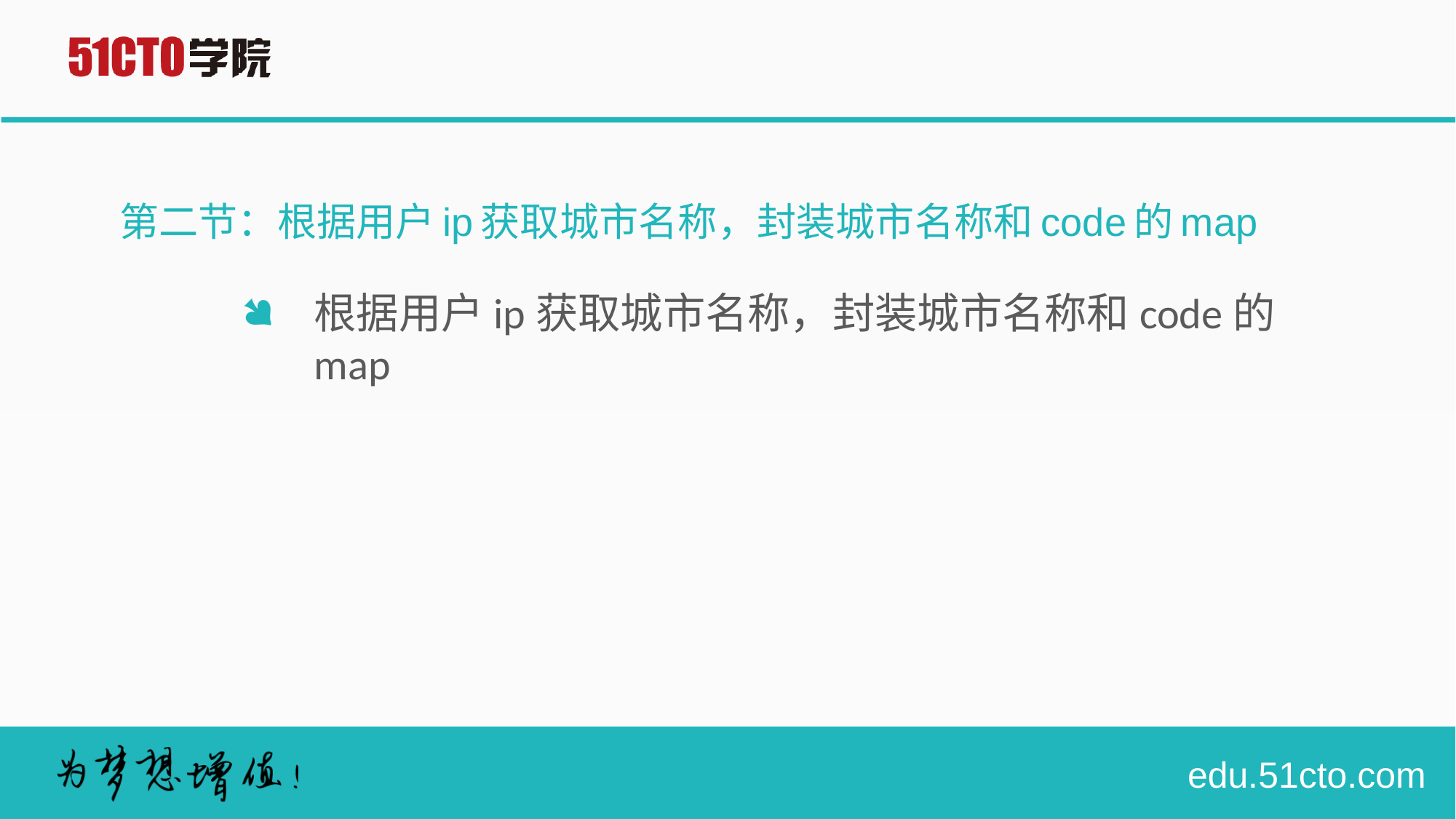

# 第二节：根据用户ip获取城市名称，封装城市名称和code的map
根据用户ip获取城市名称，封装城市名称和code的map